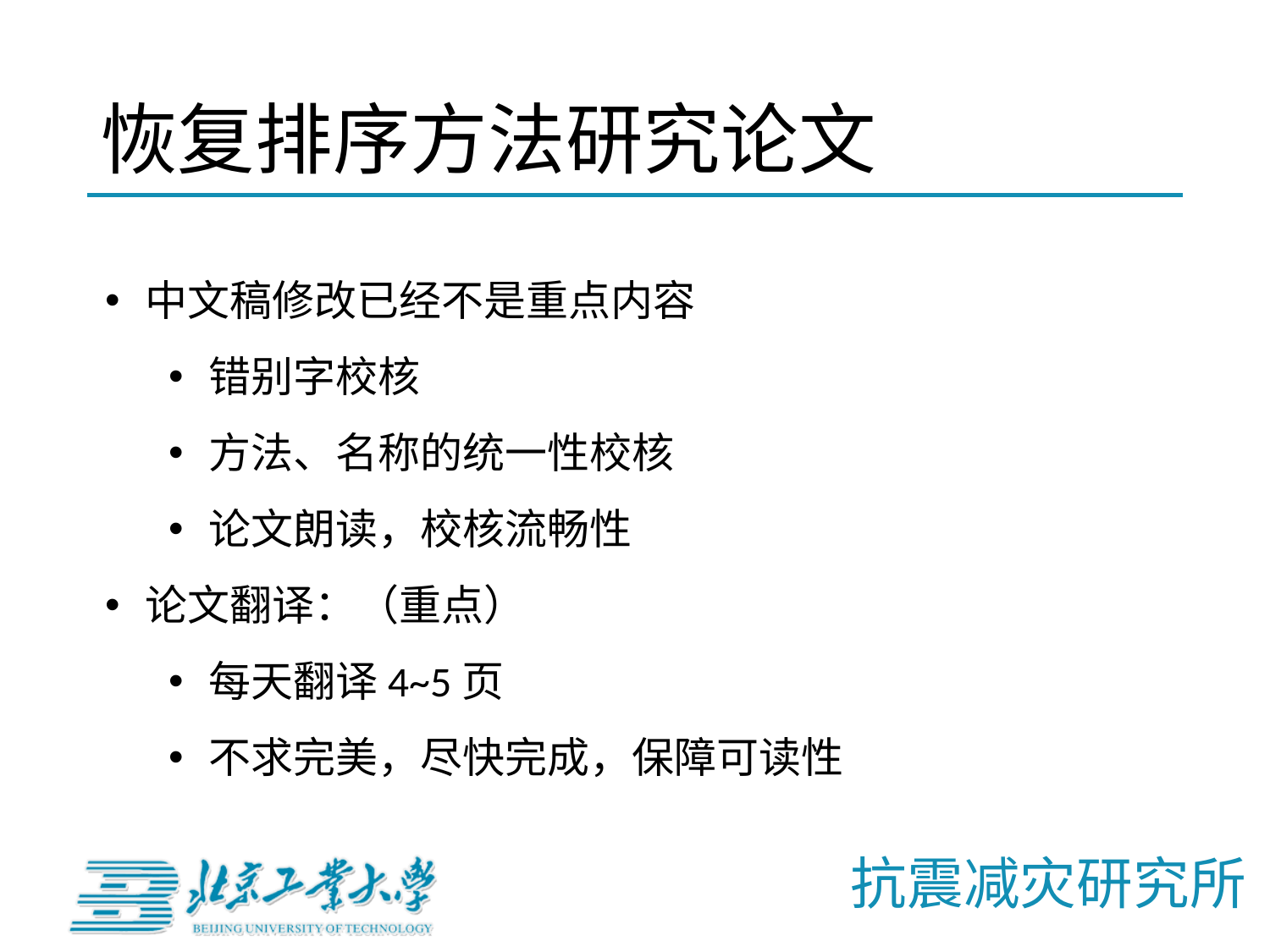

# 恢复排序方法研究论文
中文稿修改已经不是重点内容
错别字校核
方法、名称的统一性校核
论文朗读，校核流畅性
论文翻译：（重点）
每天翻译4~5页
不求完美，尽快完成，保障可读性